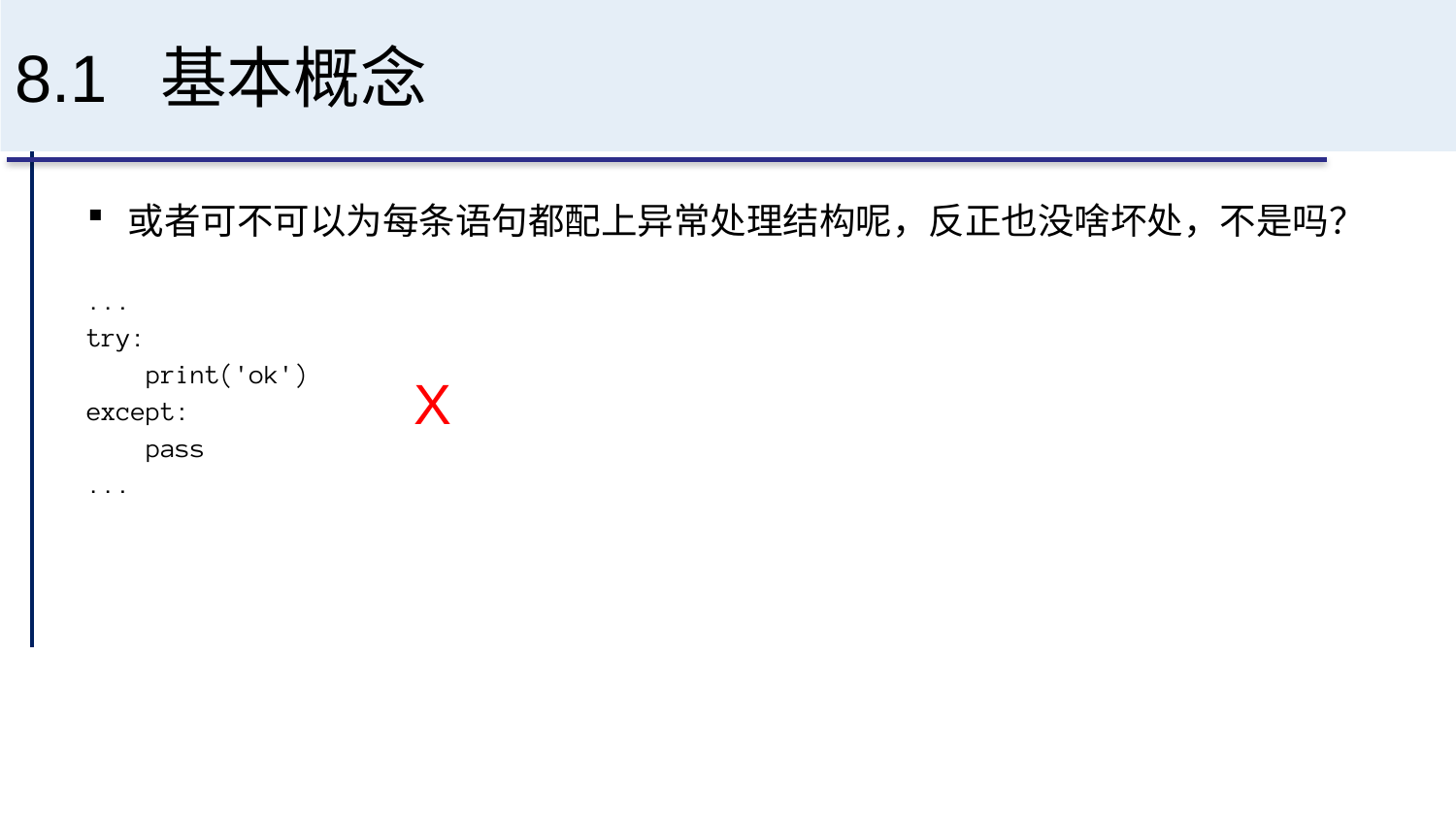

# 8.1  基本概念
或者可不可以为每条语句都配上异常处理结构呢，反正也没啥坏处，不是吗？

...
try:
    print('ok')
except:
    pass
...
X